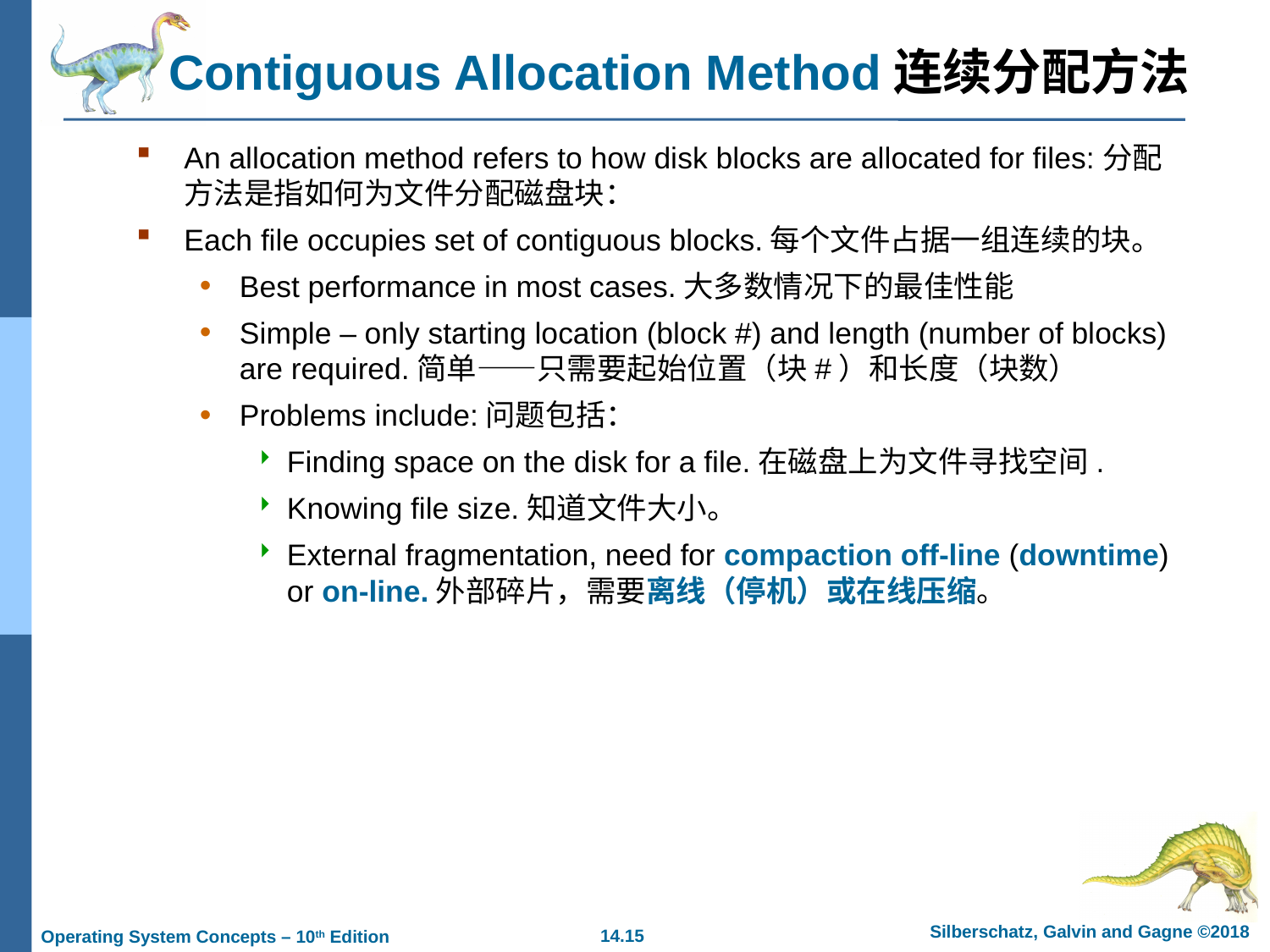

# Contiguous Allocation Method连续分配方法
An allocation method refers to how disk blocks are allocated for files:分配方法是指如何为文件分配磁盘块：
Each file occupies set of contiguous blocks.每个文件占据一组连续的块。
Best performance in most cases.大多数情况下的最佳性能
Simple – only starting location (block #) and length (number of blocks) are required.简单——只需要起始位置（块#）和长度（块数）
Problems include:问题包括：
Finding space on the disk for a file.在磁盘上为文件寻找空间.
Knowing file size.知道文件大小。
External fragmentation, need for compaction off-line (downtime) or on-line.外部碎片，需要离线（停机）或在线压缩。